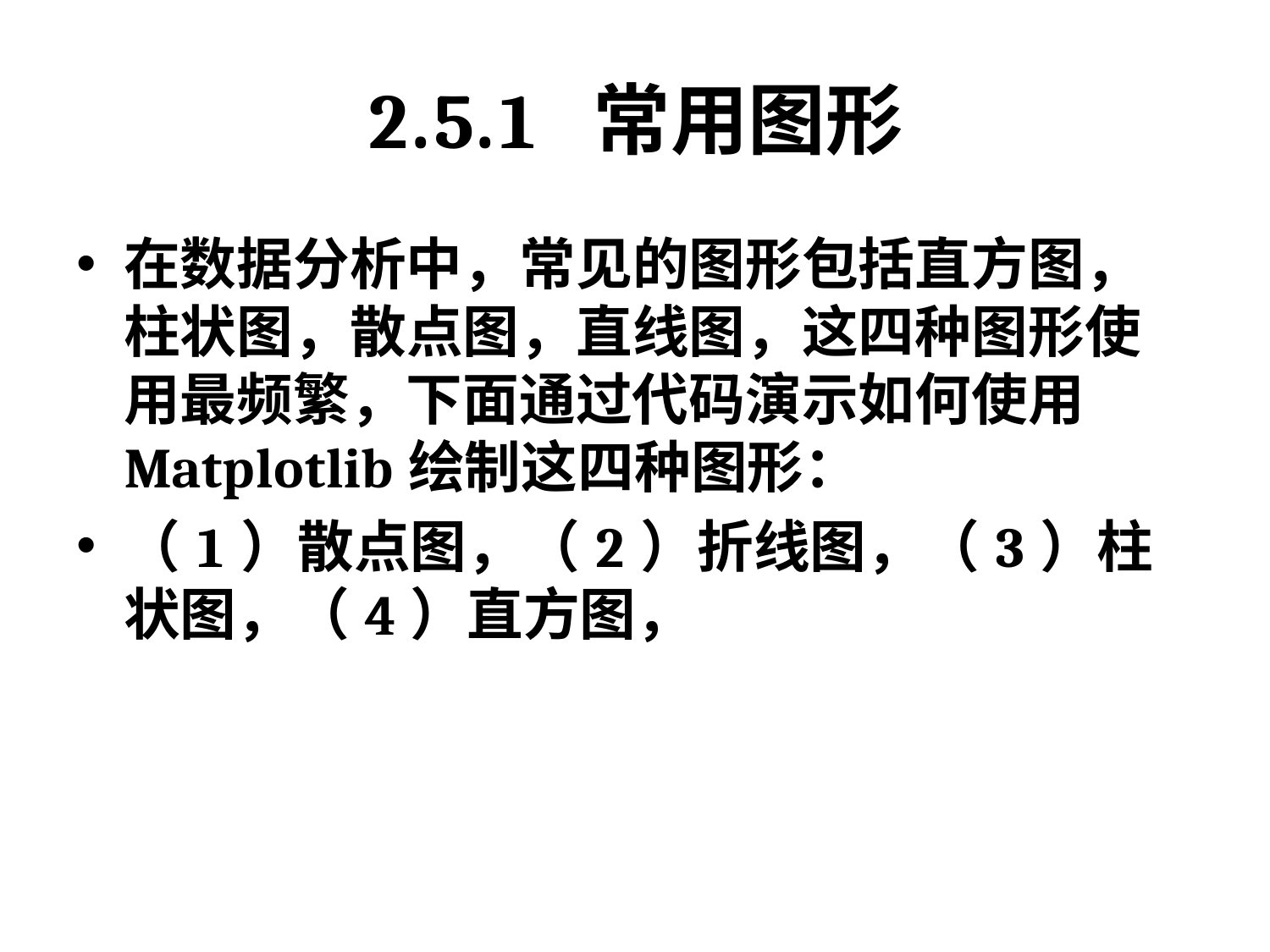

# 2.5.1  常用图形
在数据分析中，常见的图形包括直方图，柱状图，散点图，直线图，这四种图形使用最频繁，下面通过代码演示如何使用Matplotlib绘制这四种图形：
（1）散点图，（2）折线图，（3）柱状图，（4）直方图，